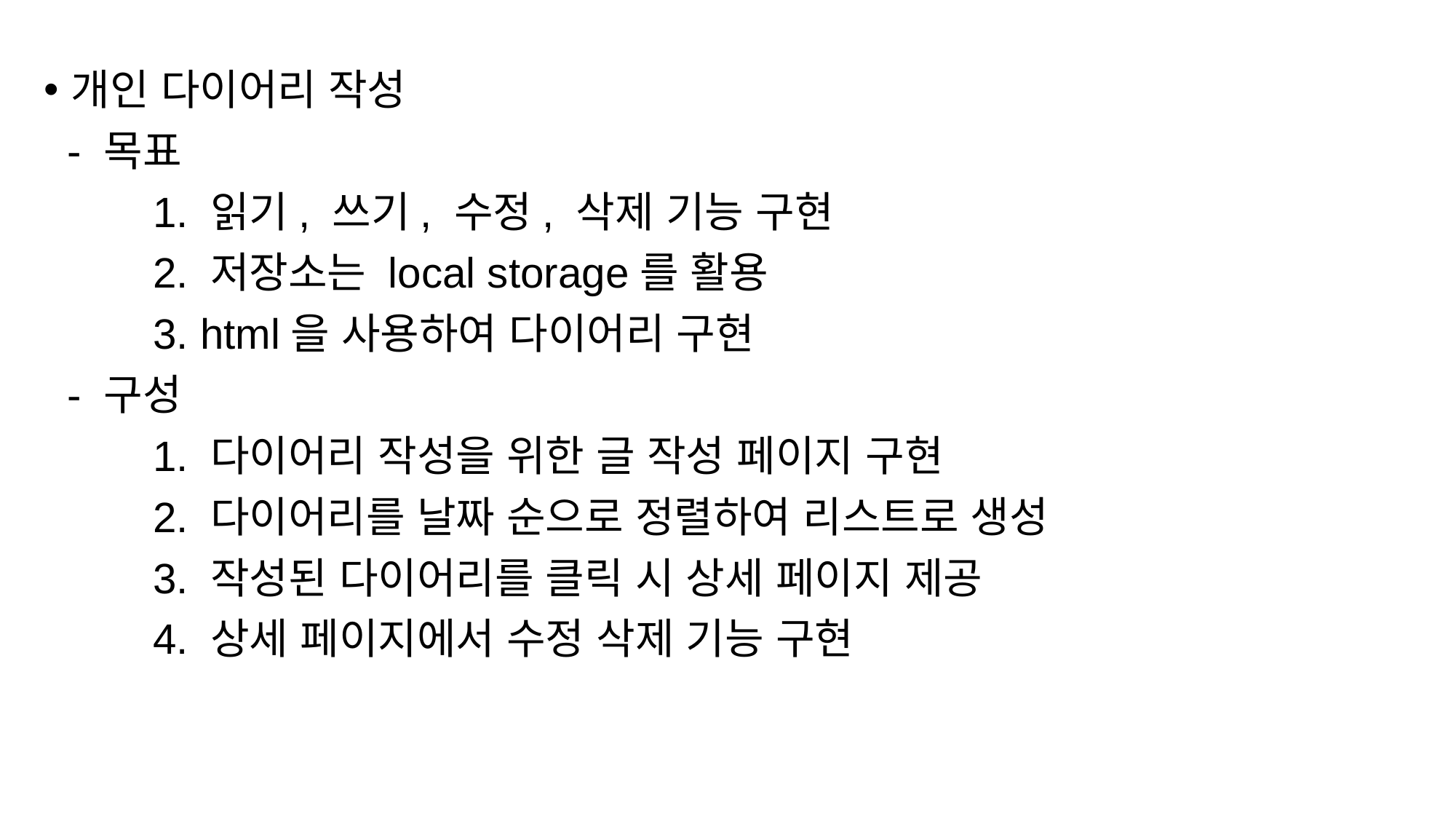

개인 다이어리 작성
  - 목표
	1. 읽기, 쓰기, 수정, 삭제 기능 구현
	2. 저장소는 local storage를 활용
	3. html을 사용하여 다이어리 구현
  - 구성
	1. 다이어리 작성을 위한 글 작성 페이지 구현
	2. 다이어리를 날짜 순으로 정렬하여 리스트로 생성
	3. 작성된 다이어리를 클릭 시 상세 페이지 제공
	4. 상세 페이지에서 수정 삭제 기능 구현